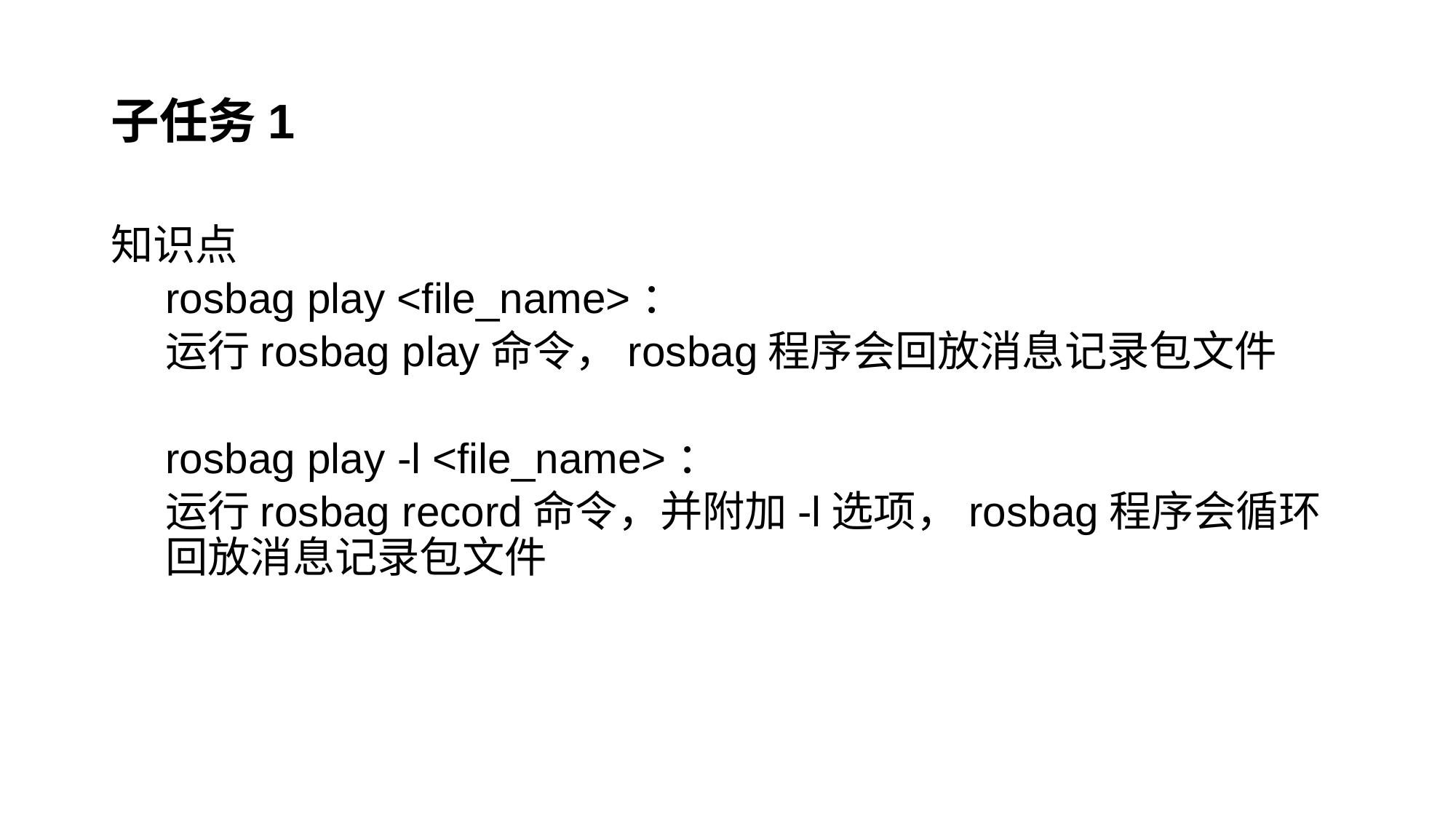

# 子任务1
知识点
rosbag play <file_name>：
运行rosbag play命令，rosbag程序会回放消息记录包文件

rosbag play -l <file_name>：
运行rosbag record命令，并附加-l选项，rosbag程序会循环回放消息记录包文件